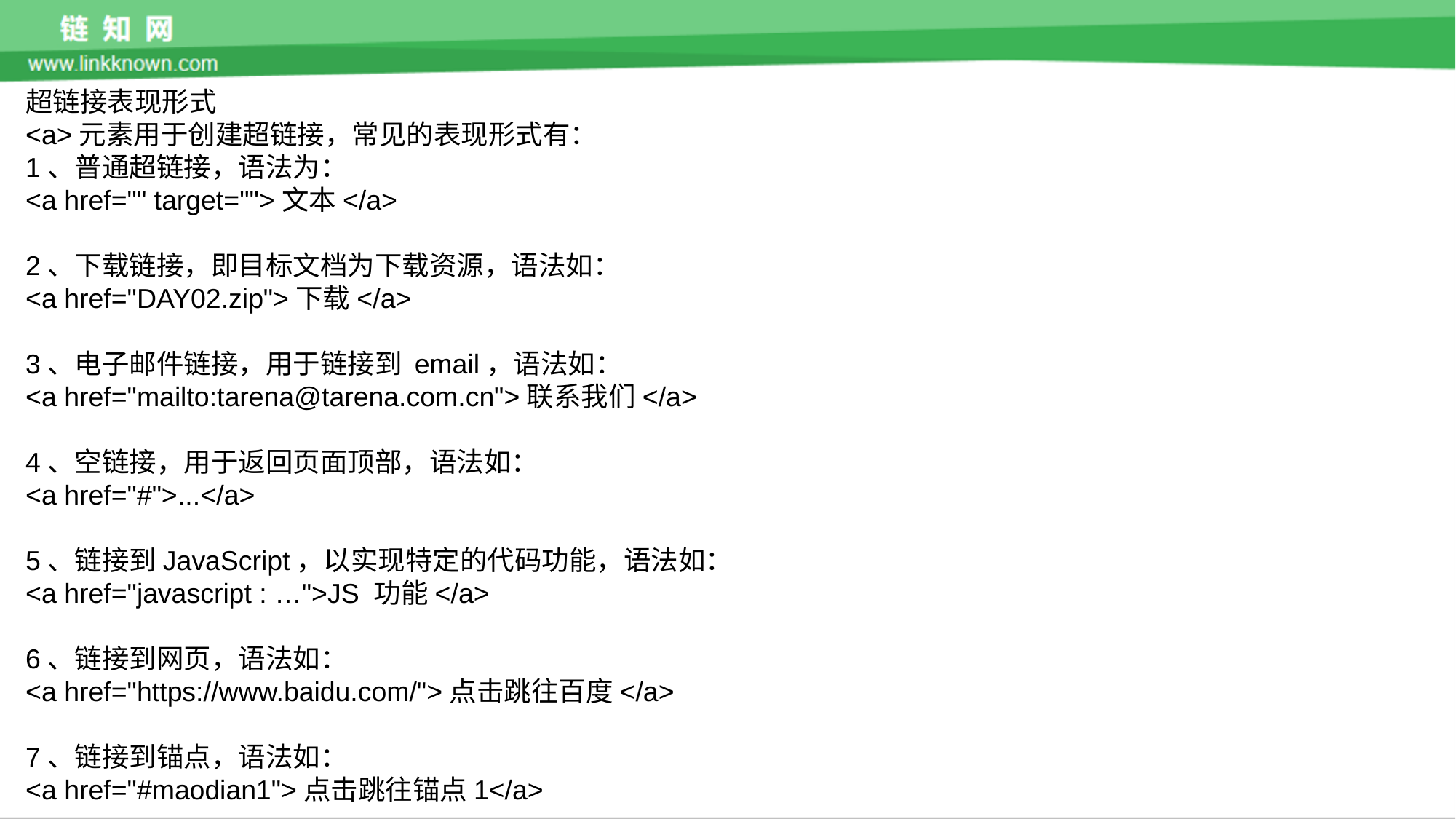

超链接表现形式
<a>元素用于创建超链接，常见的表现形式有：
1、普通超链接，语法为：
<a href="" target="">文本</a>

2、下载链接，即目标文档为下载资源，语法如：
<a href="DAY02.zip">下载</a>

3、电子邮件链接，用于链接到 email，语法如：
<a href="mailto:tarena@tarena.com.cn">联系我们</a>

4、空链接，用于返回页面顶部，语法如：
<a href="#">...</a>

5、链接到JavaScript，以实现特定的代码功能，语法如：
<a href="javascript : …">JS 功能</a>

6、链接到网页，语法如：
<a href="https://www.baidu.com/">点击跳往百度</a>

7、链接到锚点，语法如：
<a href="#maodian1">点击跳往锚点1</a>